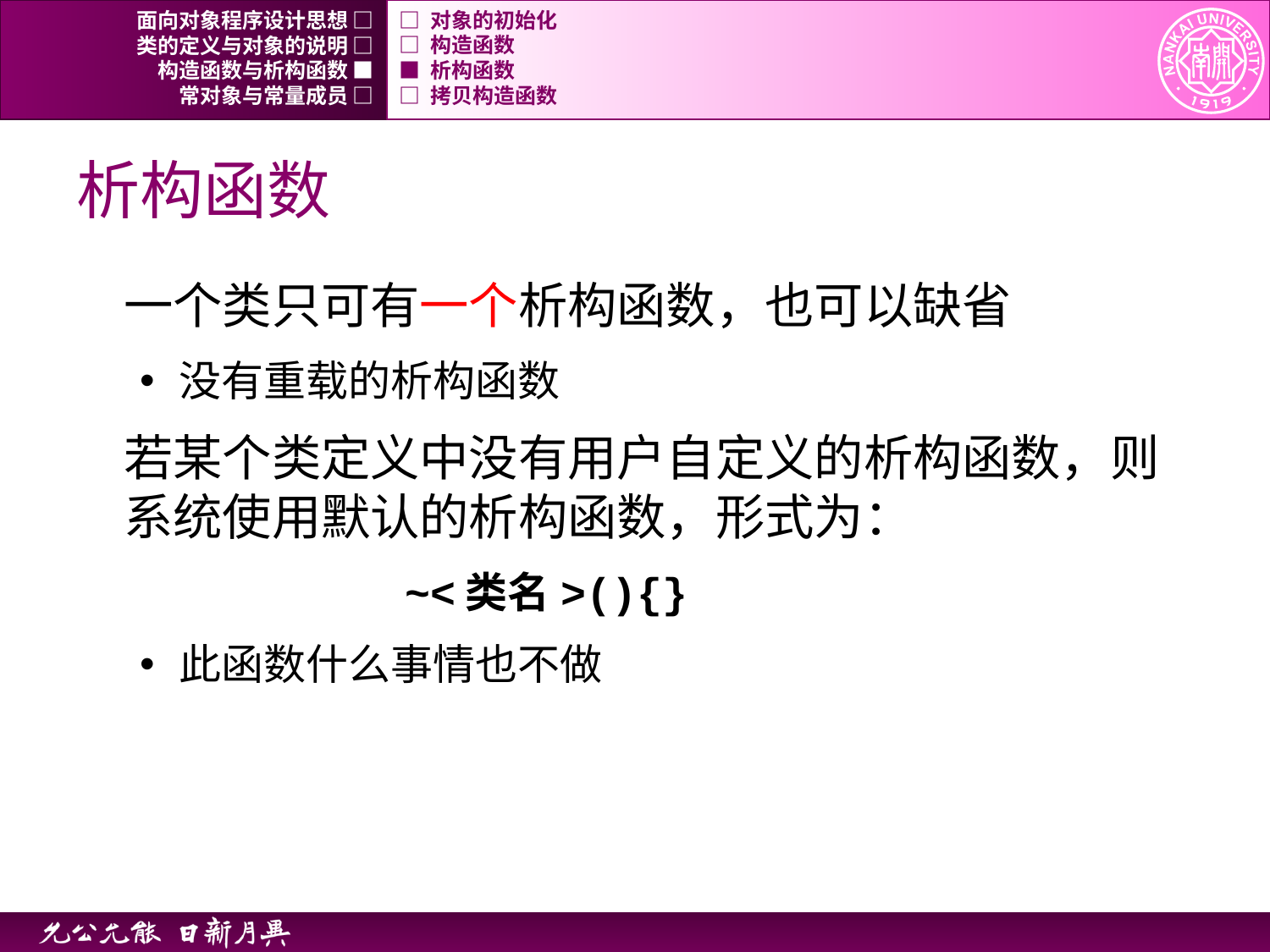

面向对象程序设计思想 □
□ 对象的初始化
类的定义与对象的说明 □
□ 构造函数
构造函数与析构函数 ■
■ 析构函数
常对象与常量成员 □

□ 拷贝构造函数
# 析构函数
一个类只可有一个析构函数，也可以缺省
没有重载的析构函数
若某个类定义中没有用户自定义的析构函数，则系统使用默认的析构函数，形式为：
 ~<类名>(){}
此函数什么事情也不做